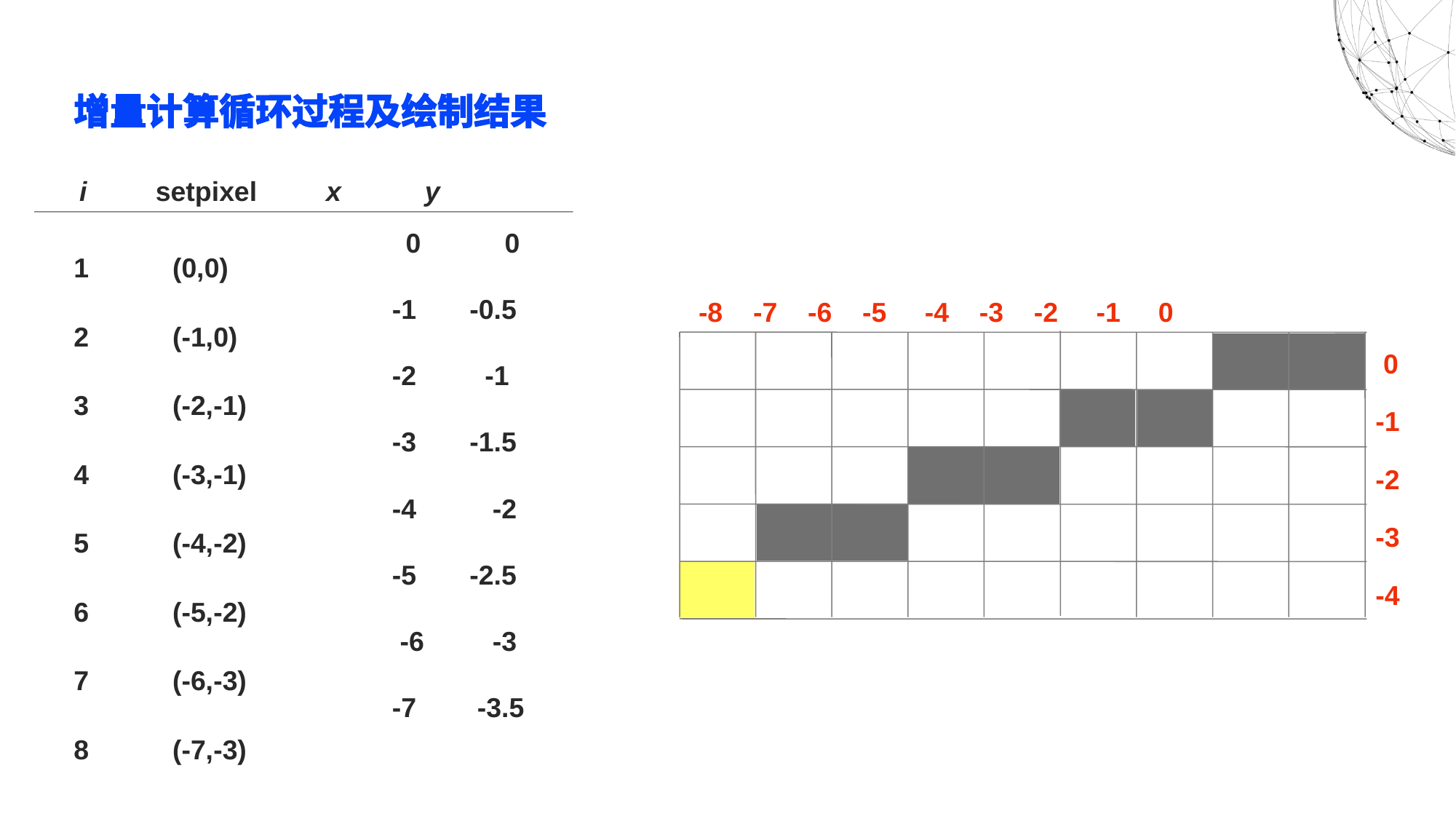

增量计算循环过程及绘制结果
i         setpixel         x           y

0           0
1           (0,0)
-1       -0.5
  -8    -7    -6    -5     -4    -3    -2     -1     0

 0
-1
-2
-3
-4
2           (-1,0)

-2         -1
3           (-2,-1)

-3       -1.5

4           (-3,-1)
-4          -2

5           (-4,-2)
-5       -2.5

6           (-5,-2)
 -6         -3
7           (-6,-3)
-7        -3.5
8           (-7,-3)